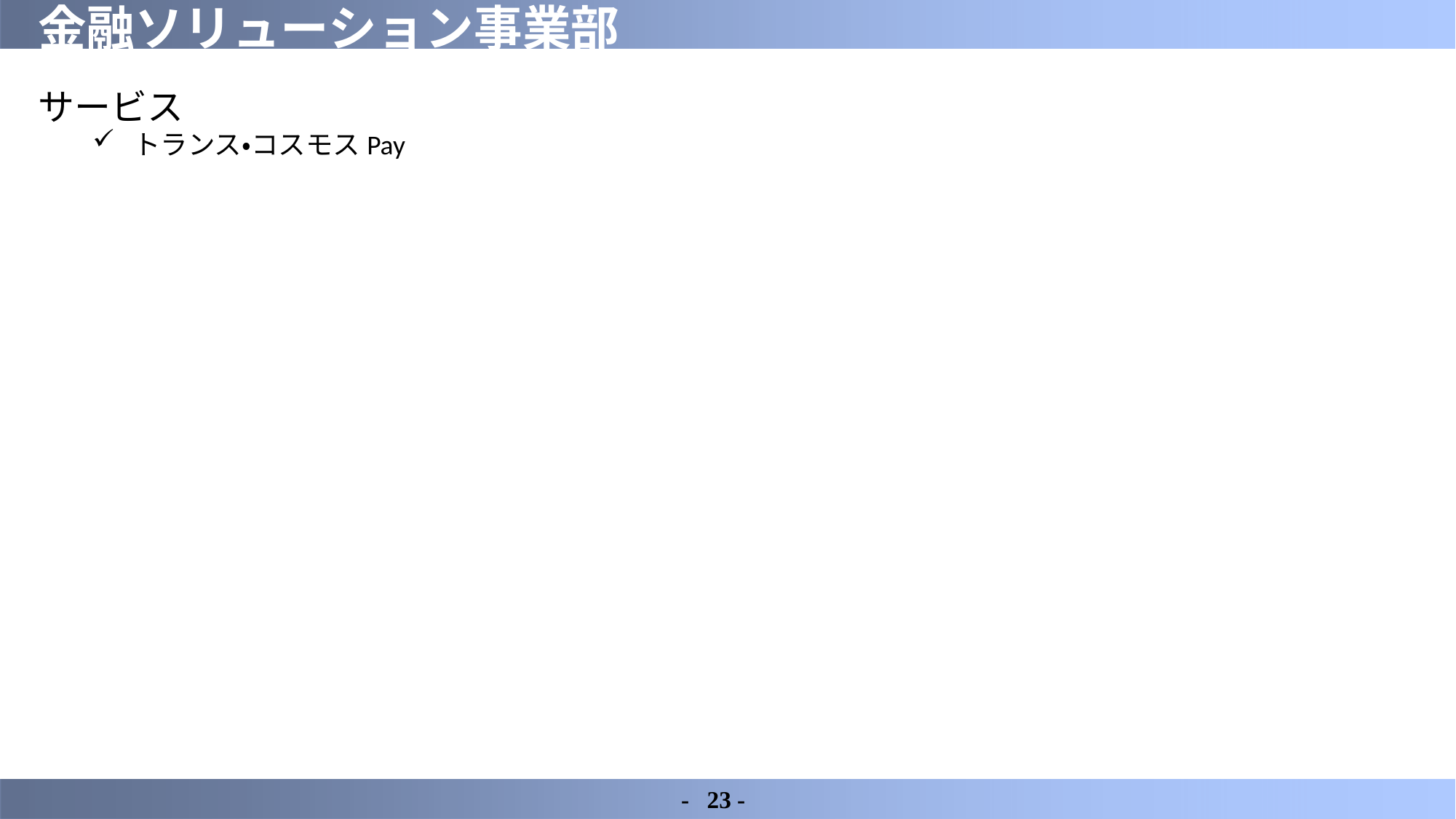

# 金融ソリューション事業部
サービス
トランス・コスモスPay
-	23 -